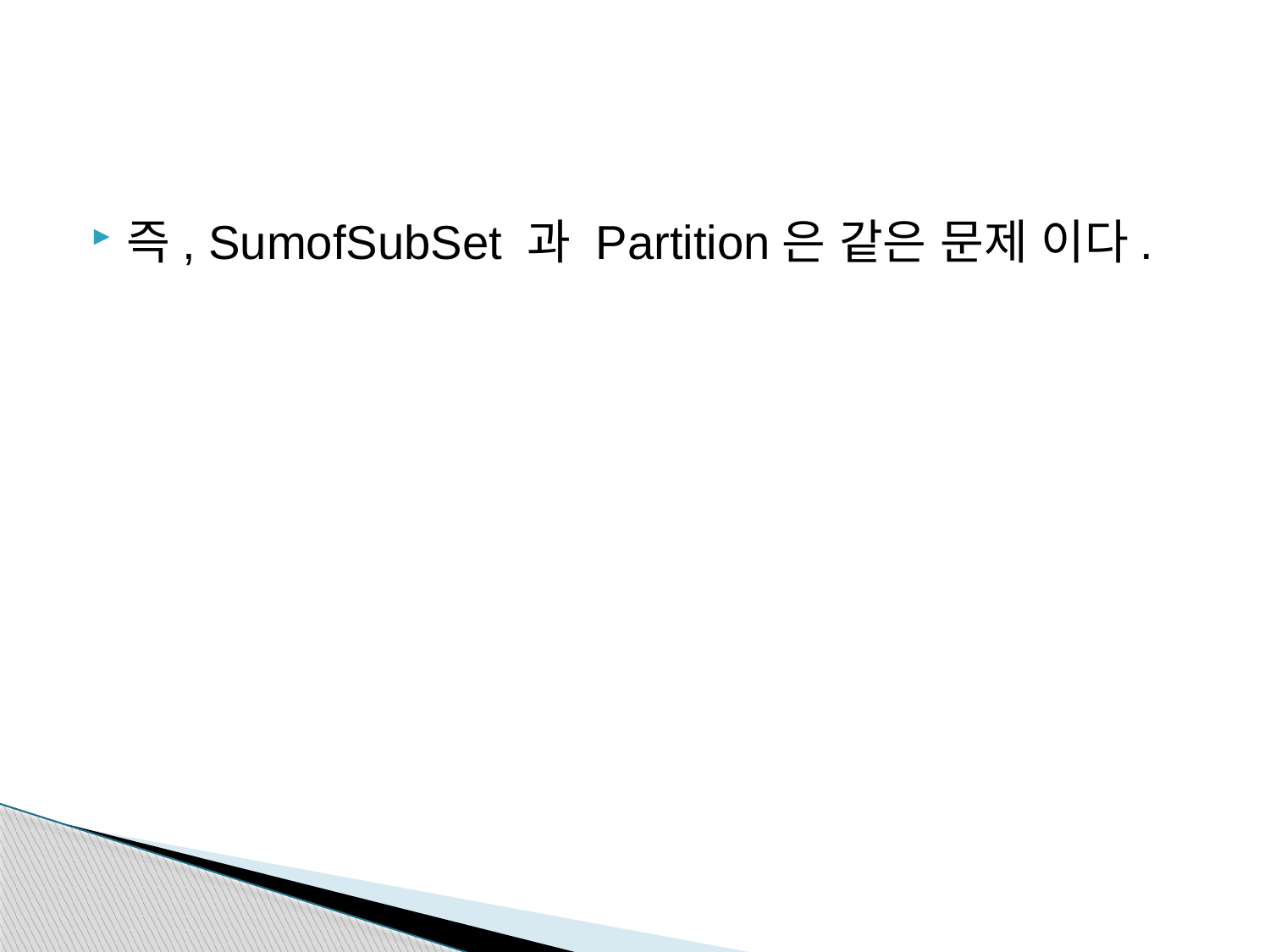

#
즉, SumofSubSet 과 Partition은 같은 문제 이다.